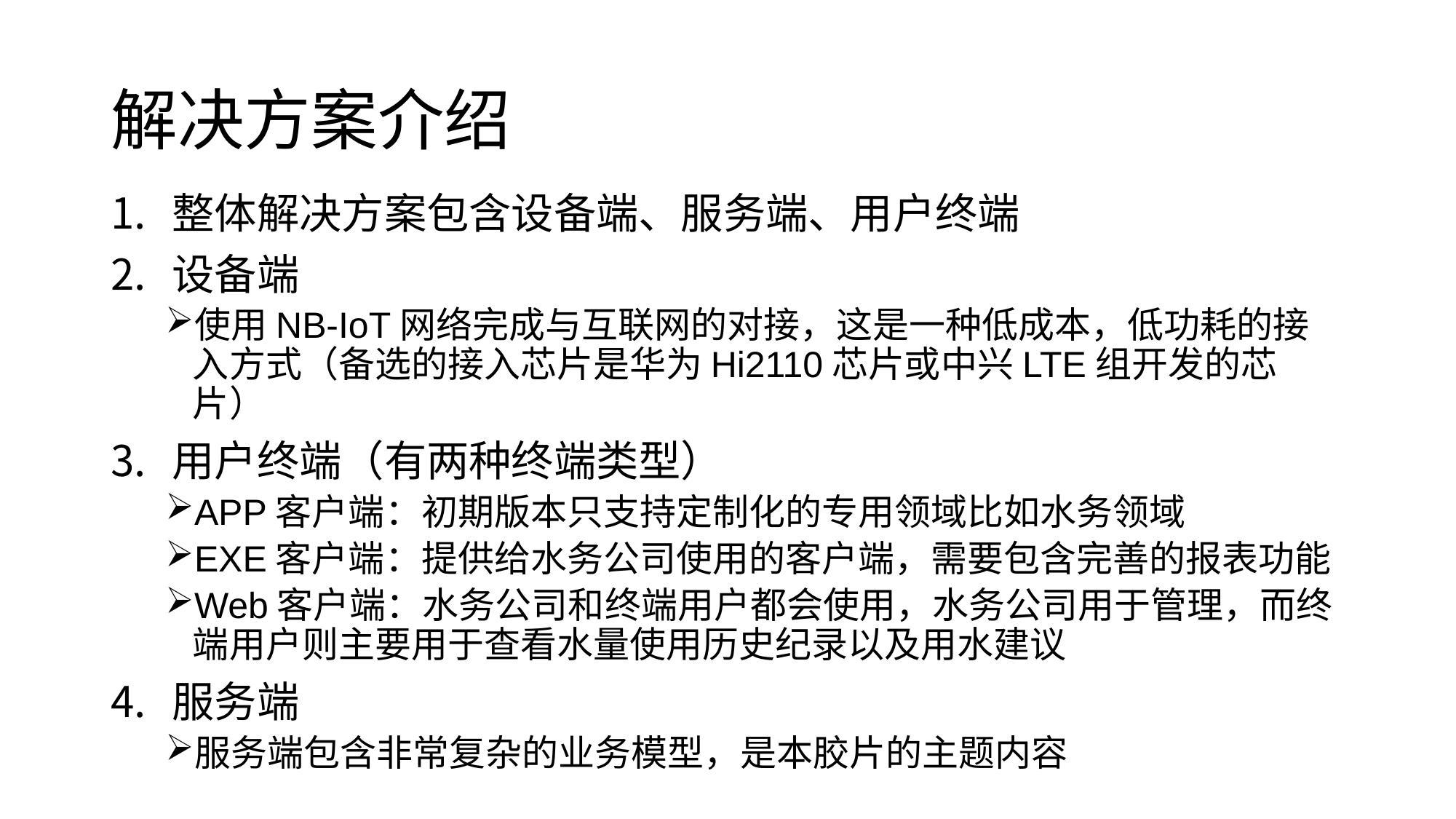

# 解决方案介绍
整体解决方案包含设备端、服务端、用户终端
设备端
使用NB-IoT网络完成与互联网的对接，这是一种低成本，低功耗的接入方式（备选的接入芯片是华为Hi2110芯片或中兴LTE组开发的芯片）
用户终端（有两种终端类型）
APP客户端：初期版本只支持定制化的专用领域比如水务领域
EXE客户端：提供给水务公司使用的客户端，需要包含完善的报表功能
Web客户端：水务公司和终端用户都会使用，水务公司用于管理，而终端用户则主要用于查看水量使用历史纪录以及用水建议
服务端
服务端包含非常复杂的业务模型，是本胶片的主题内容